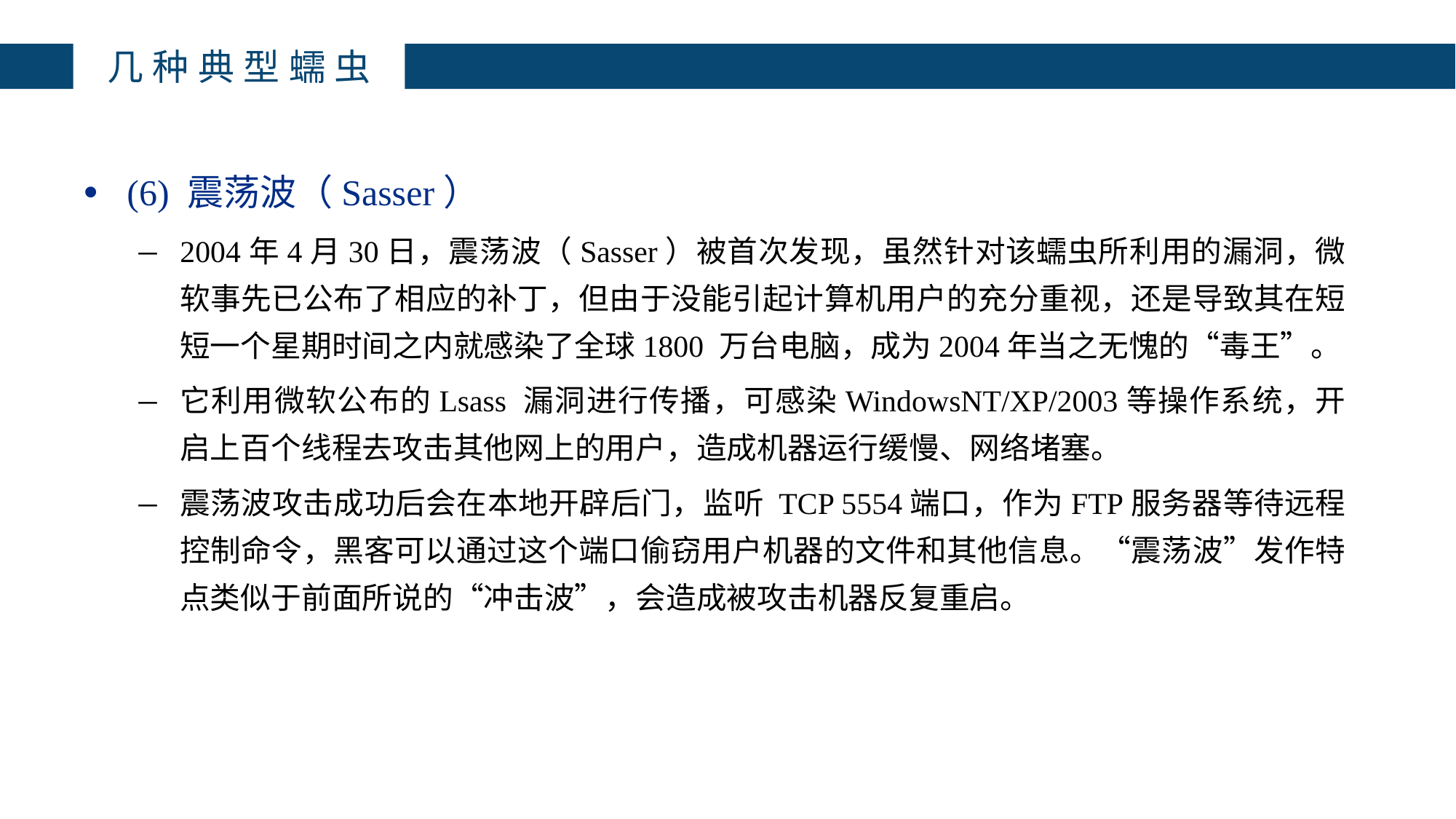

几种典型蠕虫

(6) 震荡波（Sasser）
2004年4月30日，震荡波（Sasser）被首次发现，虽然针对该蠕虫所利用的漏洞，微软事先已公布了相应的补丁，但由于没能引起计算机用户的充分重视，还是导致其在短短一个星期时间之内就感染了全球1800 万台电脑，成为2004年当之无愧的“毒王”。
它利用微软公布的Lsass 漏洞进行传播，可感染WindowsNT/XP/2003等操作系统，开启上百个线程去攻击其他网上的用户，造成机器运行缓慢、网络堵塞。
震荡波攻击成功后会在本地开辟后门，监听 TCP 5554端口，作为FTP服务器等待远程控制命令，黑客可以通过这个端口偷窃用户机器的文件和其他信息。“震荡波”发作特点类似于前面所说的“冲击波”，会造成被攻击机器反复重启。